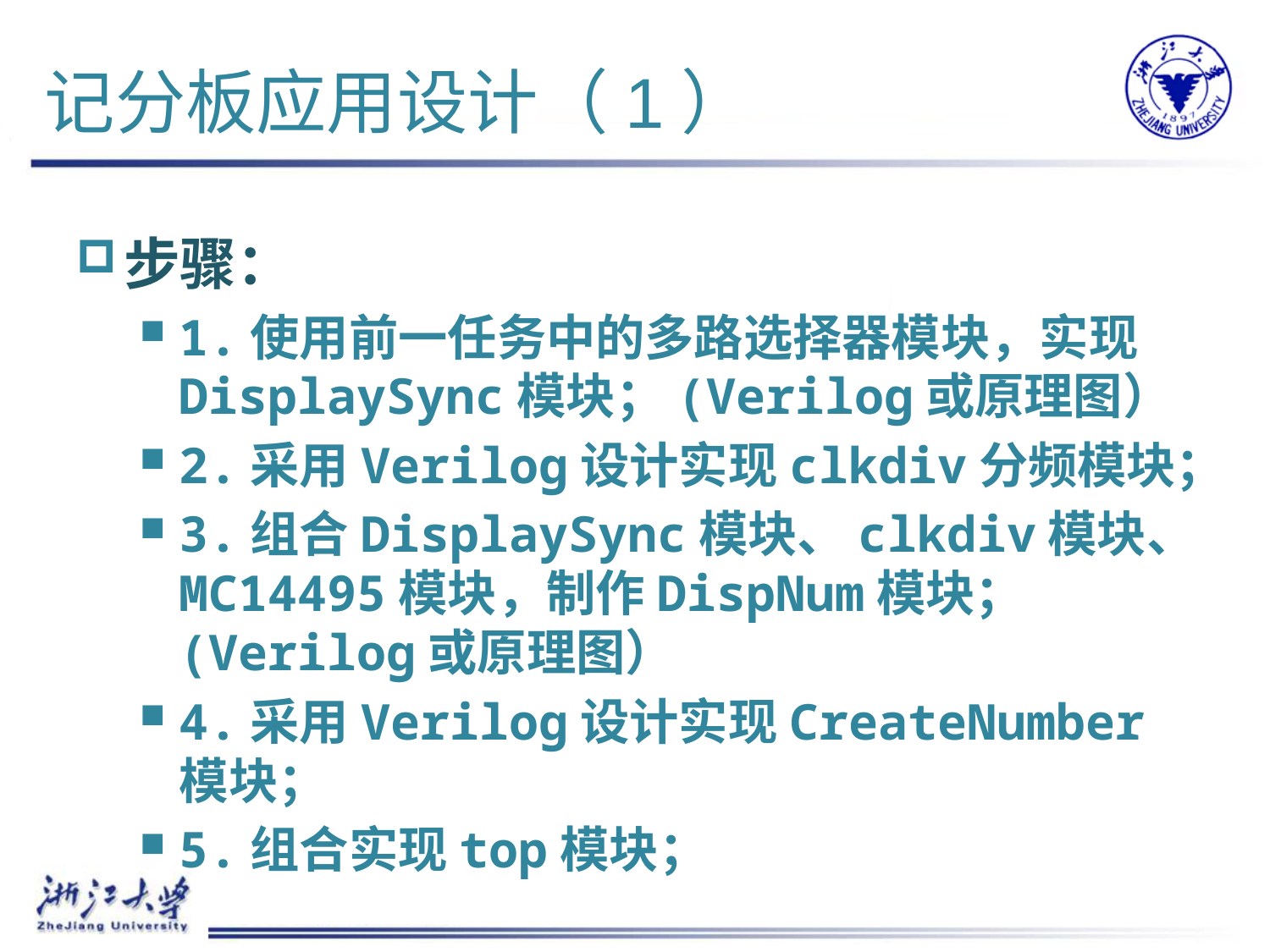

# 记分板应用设计（1）
步骤：
1.使用前一任务中的多路选择器模块，实现DisplaySync模块；(Verilog或原理图）
2.采用Verilog设计实现clkdiv分频模块；
3.组合DisplaySync模块、clkdiv模块、MC14495模块，制作DispNum模块；(Verilog或原理图）
4.采用Verilog设计实现CreateNumber模块；
5.组合实现top模块；